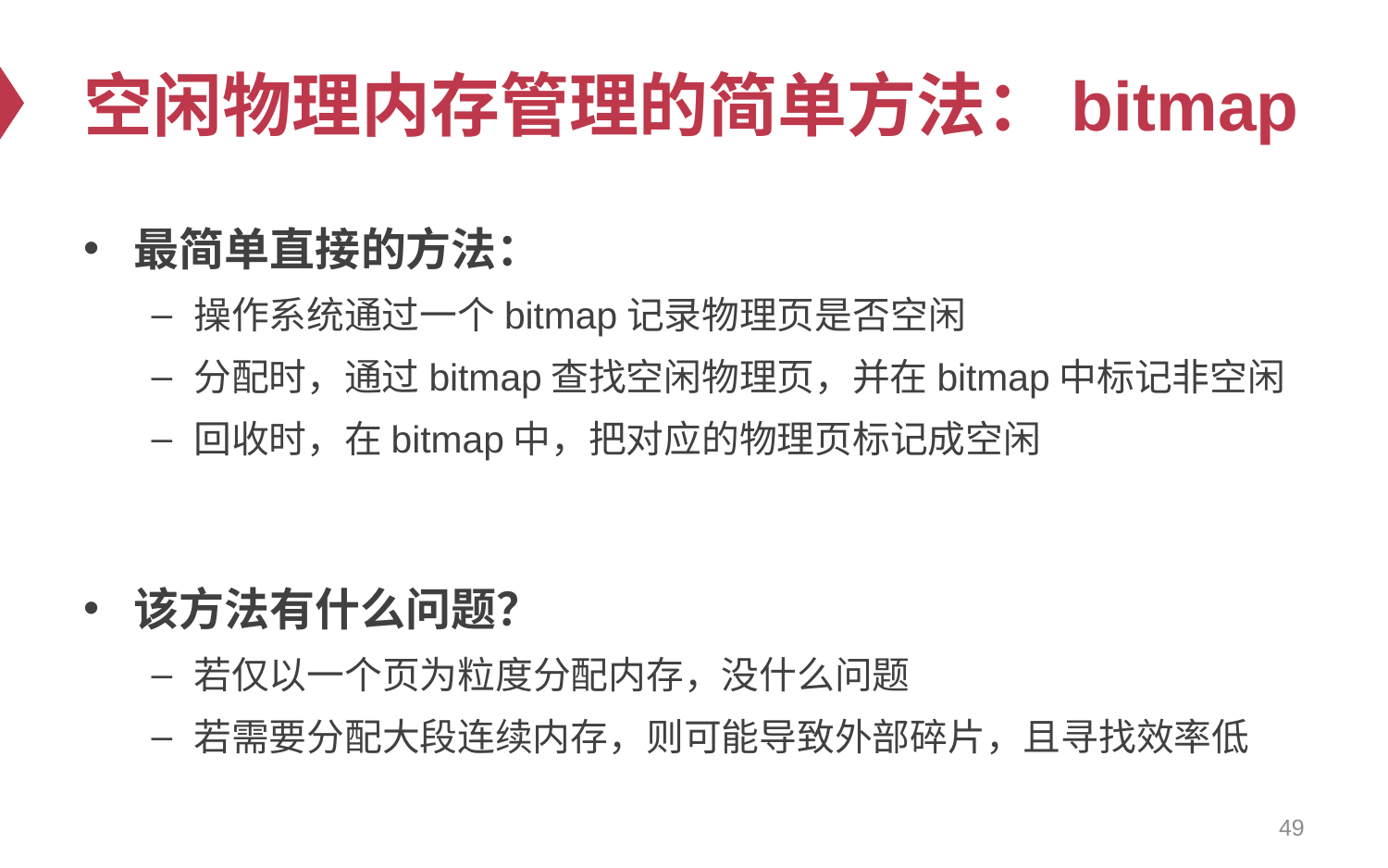

# 空闲物理内存管理的简单方法：bitmap
最简单直接的方法：
操作系统通过一个bitmap记录物理页是否空闲
分配时，通过bitmap查找空闲物理页，并在bitmap中标记非空闲
回收时，在bitmap中，把对应的物理页标记成空闲

该方法有什么问题？
若仅以一个页为粒度分配内存，没什么问题
若需要分配大段连续内存，则可能导致外部碎片，且寻找效率低
49